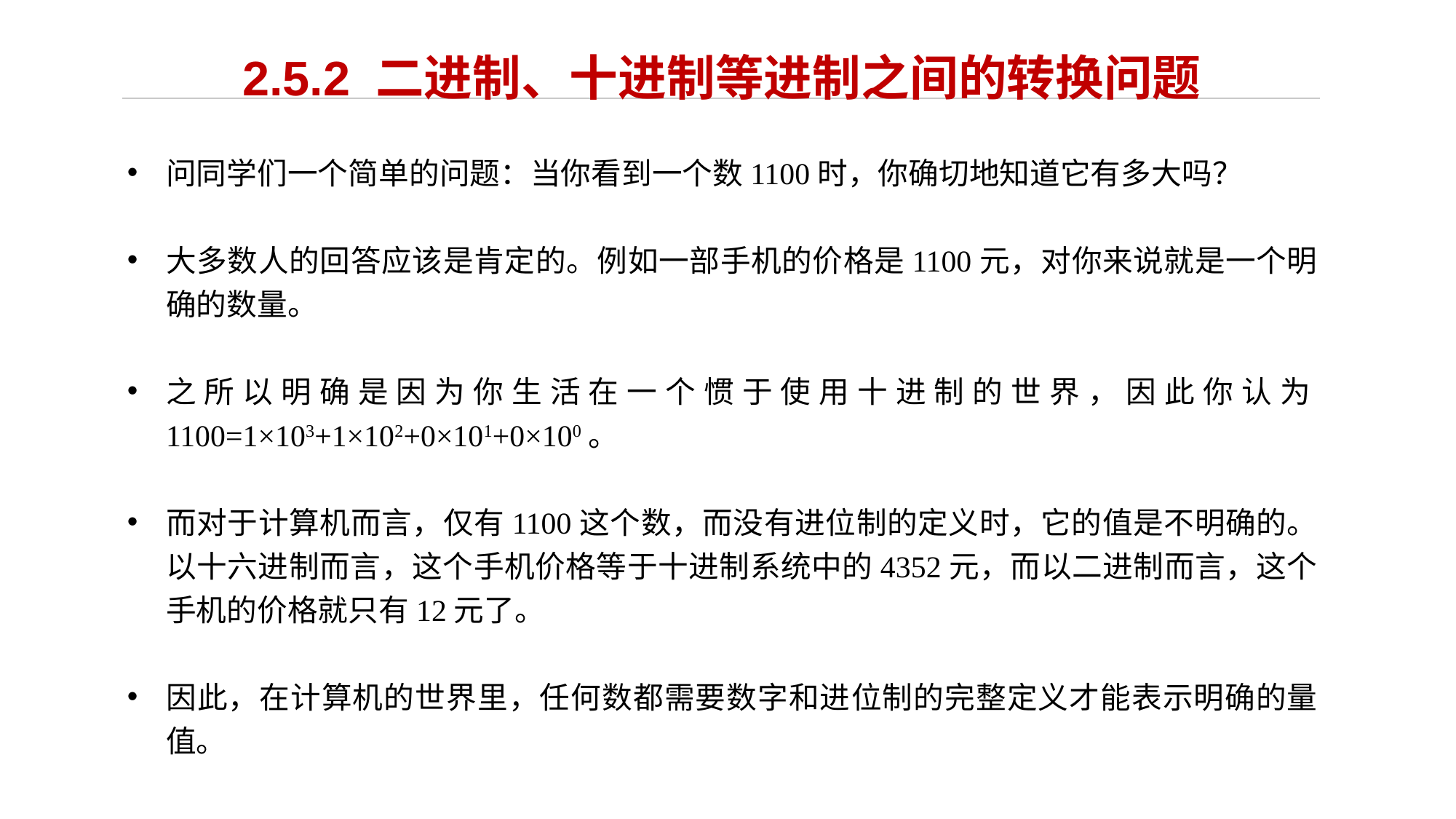

# 2.5.2 二进制、十进制等进制之间的转换问题
问同学们一个简单的问题：当你看到一个数1100时，你确切地知道它有多大吗？

大多数人的回答应该是肯定的。例如一部手机的价格是1100元，对你来说就是一个明确的数量。

之所以明确是因为你生活在一个惯于使用十进制的世界，因此你认为1100=1×103+1×102+0×101+0×100。

而对于计算机而言，仅有1100这个数，而没有进位制的定义时，它的值是不明确的。以十六进制而言，这个手机价格等于十进制系统中的4352元，而以二进制而言，这个手机的价格就只有12元了。

因此，在计算机的世界里，任何数都需要数字和进位制的完整定义才能表示明确的量值。